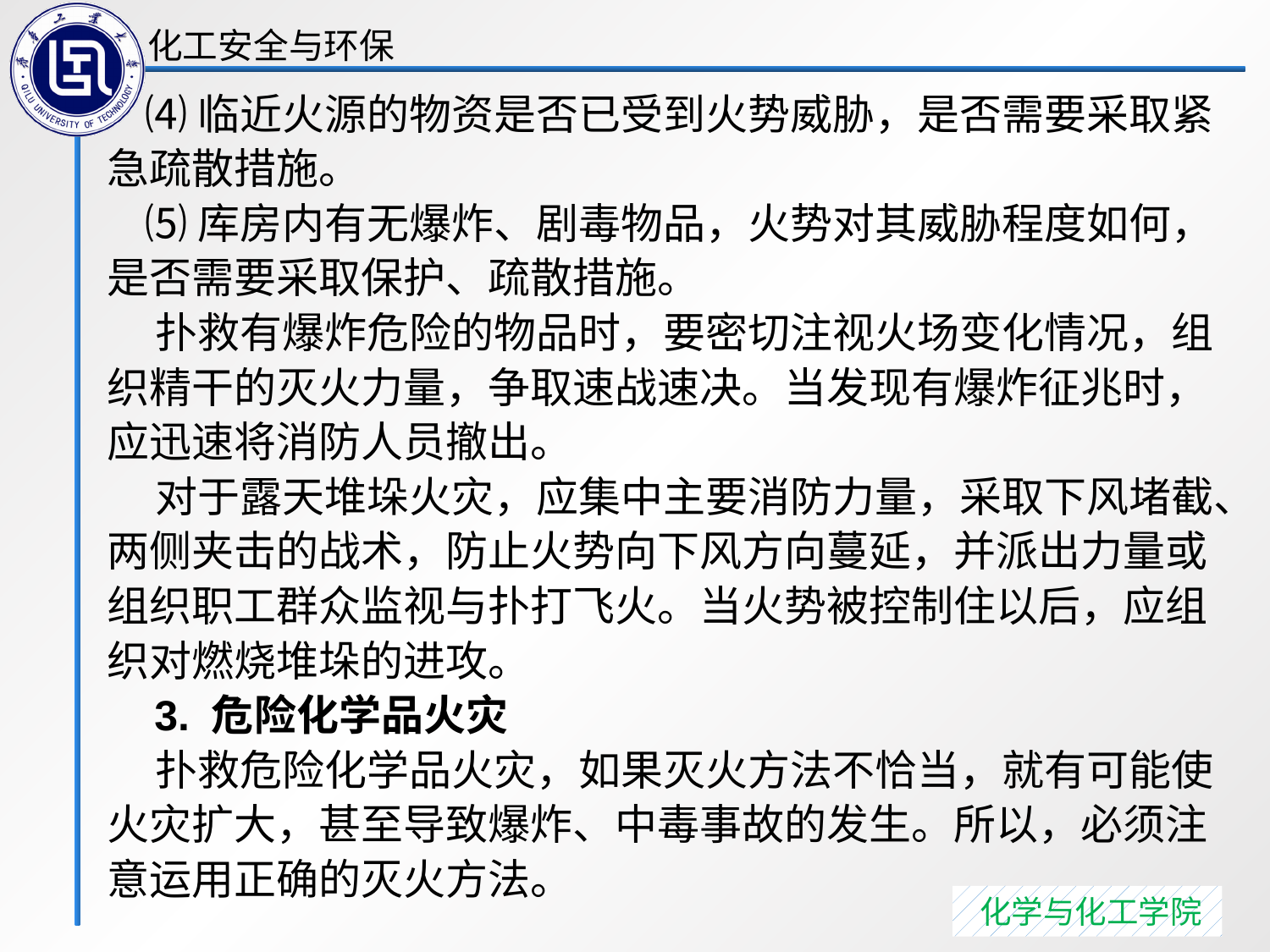

⑷临近火源的物资是否已受到火势威胁，是否需要采取紧急疏散措施。
    ⑸库房内有无爆炸、剧毒物品，火势对其威胁程度如何，是否需要采取保护、疏散措施。
    扑救有爆炸危险的物品时，要密切注视火场变化情况，组织精干的灭火力量，争取速战速决。当发现有爆炸征兆时，应迅速将消防人员撤出。
    对于露天堆垛火灾，应集中主要消防力量，采取下风堵截、两侧夹击的战术，防止火势向下风方向蔓延，并派出力量或组织职工群众监视与扑打飞火。当火势被控制住以后，应组织对燃烧堆垛的进攻。
    3. 危险化学品火灾
    扑救危险化学品火灾，如果灭火方法不恰当，就有可能使火灾扩大，甚至导致爆炸、中毒事故的发生。所以，必须注意运用正确的灭火方法。